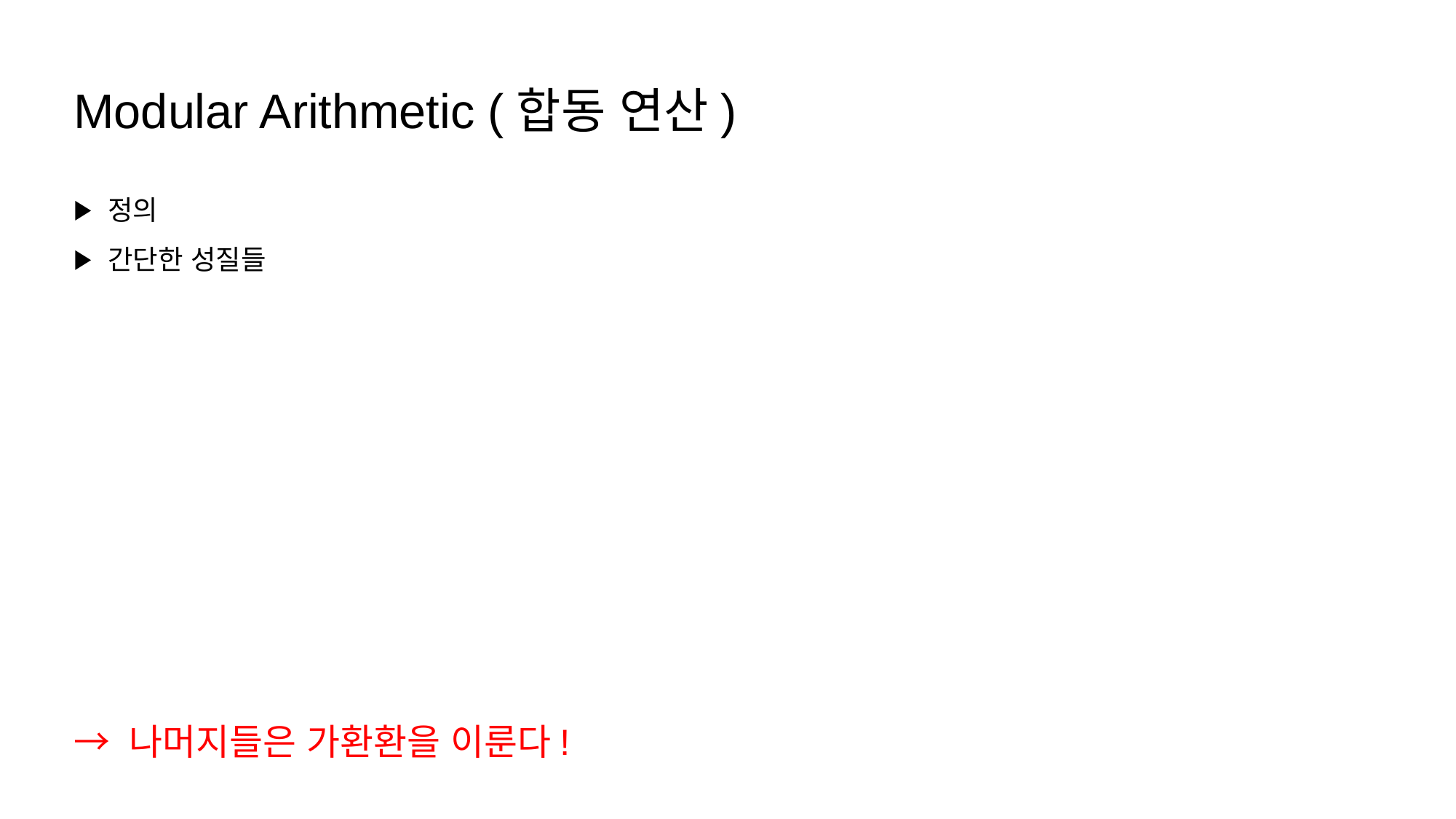

Modular Arithmetic (합동 연산)
정의
간단한 성질들
→ 나머지들은 가환환을 이룬다!